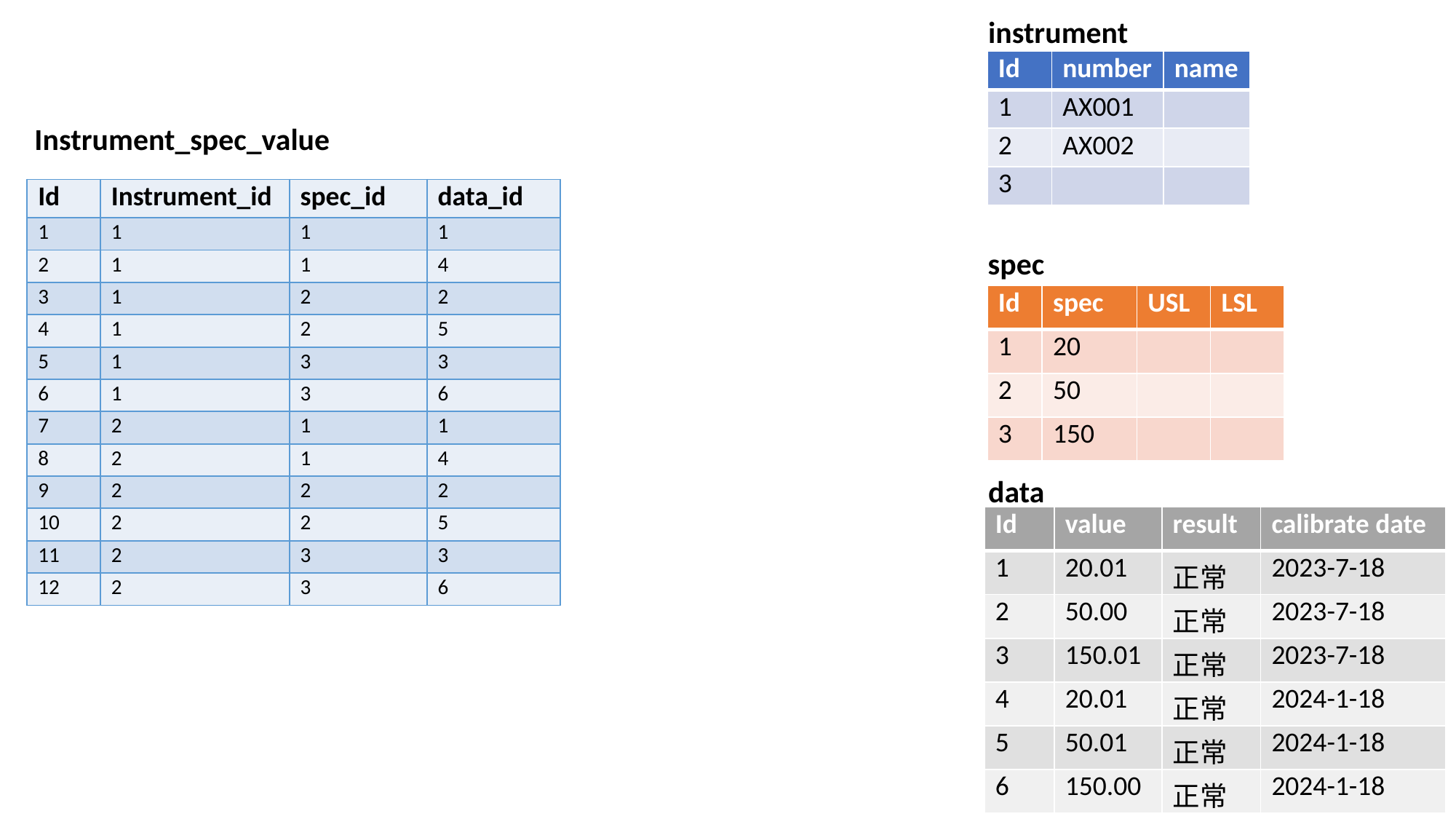

instrument
| Id | number | name |
| --- | --- | --- |
| 1 | AX001 |  |
| 2 | AX002 |  |
| 3 |  |  |
Instrument_spec_value
| Id | Instrument\_id | spec\_id | data\_id |
| --- | --- | --- | --- |
| 1 | 1 | 1 | 1 |
| 2 | 1 | 1 | 4 |
| 3 | 1 | 2 | 2 |
| 4 | 1 | 2 | 5 |
| 5 | 1 | 3 | 3 |
| 6 | 1 | 3 | 6 |
| 7 | 2 | 1 | 1 |
| 8 | 2 | 1 | 4 |
| 9 | 2 | 2 | 2 |
| 10 | 2 | 2 | 5 |
| 11 | 2 | 3 | 3 |
| 12 | 2 | 3 | 6 |
spec
| Id | spec | USL | LSL |
| --- | --- | --- | --- |
| 1 | 20 |  |  |
| 2 | 50 |  |  |
| 3 | 150 |  |  |
data
| Id | value | result | calibrate date |
| --- | --- | --- | --- |
| 1 | 20.01 | 正常 | 2023-7-18 |
| 2 | 50.00 | 正常 | 2023-7-18 |
| 3 | 150.01 | 正常 | 2023-7-18 |
| 4 | 20.01 | 正常 | 2024-1-18 |
| 5 | 50.01 | 正常 | 2024-1-18 |
| 6 | 150.00 | 正常 | 2024-1-18 |